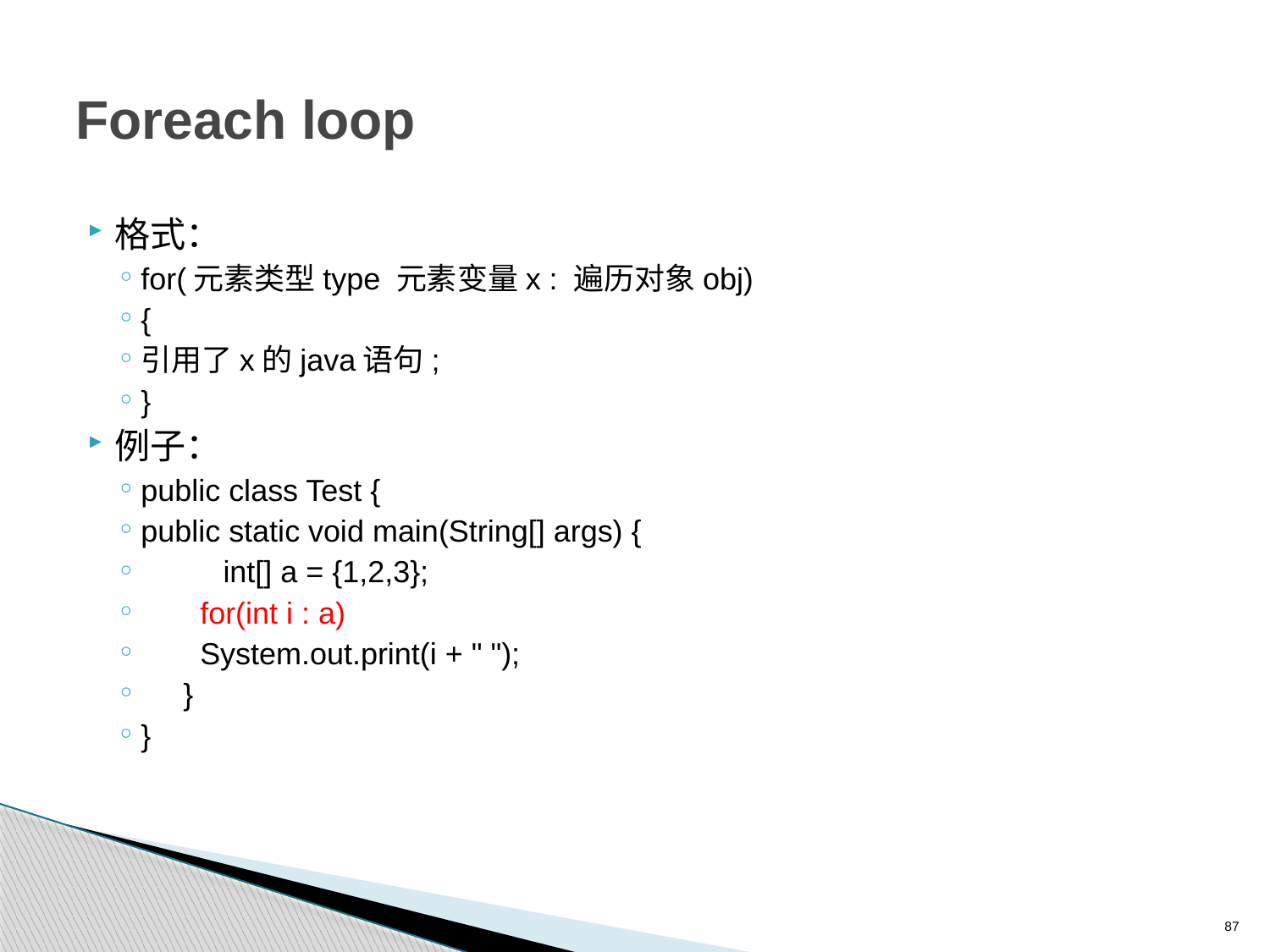

# Foreach loop
格式：
for(元素类型type 元素变量x : 遍历对象obj)
{
引用了x的java语句;
}
例子：
public class Test {
public static void main(String[] args) {
 　　int[] a = {1,2,3};
       for(int i : a)
       System.out.print(i + " ");
     }
}
87